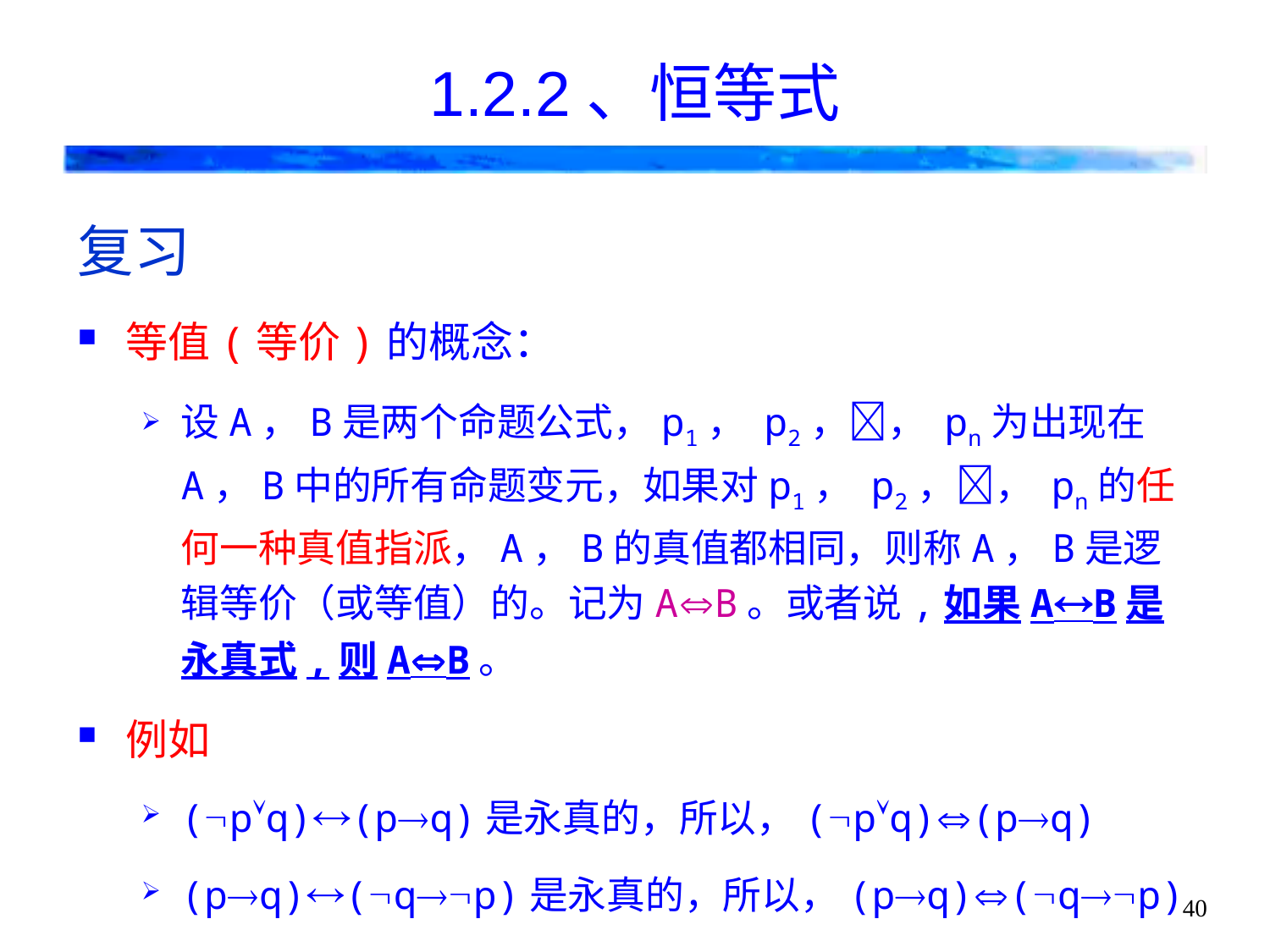

# 1.2.2、恒等式
复习
等值(等价)的概念：
设A，B是两个命题公式，p1， p2，…， pn为出现在A，B中的所有命题变元，如果对p1， p2，…， pn的任何一种真值指派，A，B的真值都相同，则称A，B是逻辑等价（或等值）的。记为A⇔B。或者说,如果A↔B是永真式,则A⇔B。
例如
(¬p∨q)↔(p→q)是永真的，所以，(¬p∨q)⇔(p→q)
(p→q)↔(¬q→¬p)是永真的，所以，(p→q)⇔(¬q→¬p)

40